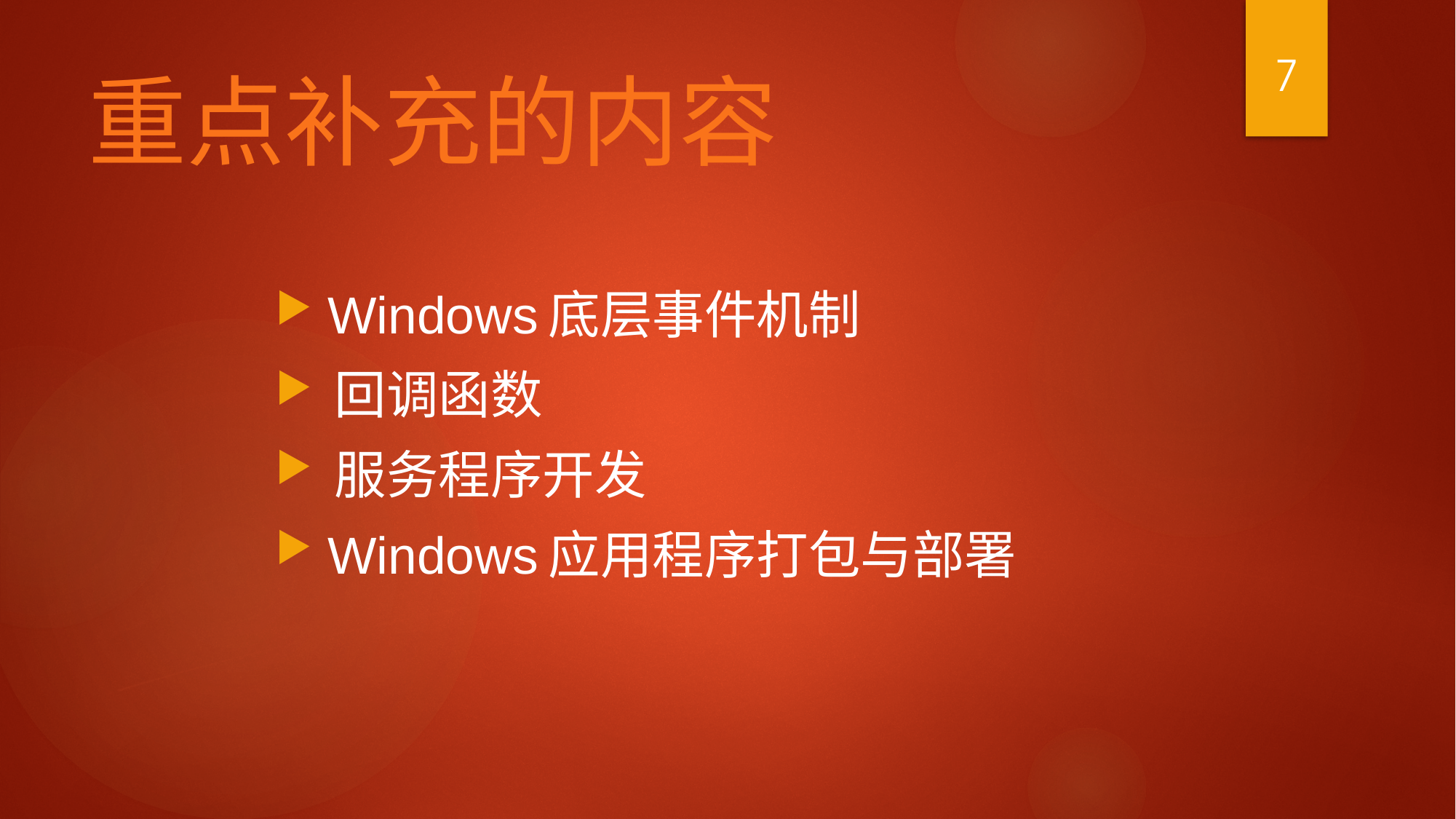

# 重点补充的内容
7
 Windows底层事件机制
 回调函数
 服务程序开发
 Windows应用程序打包与部署